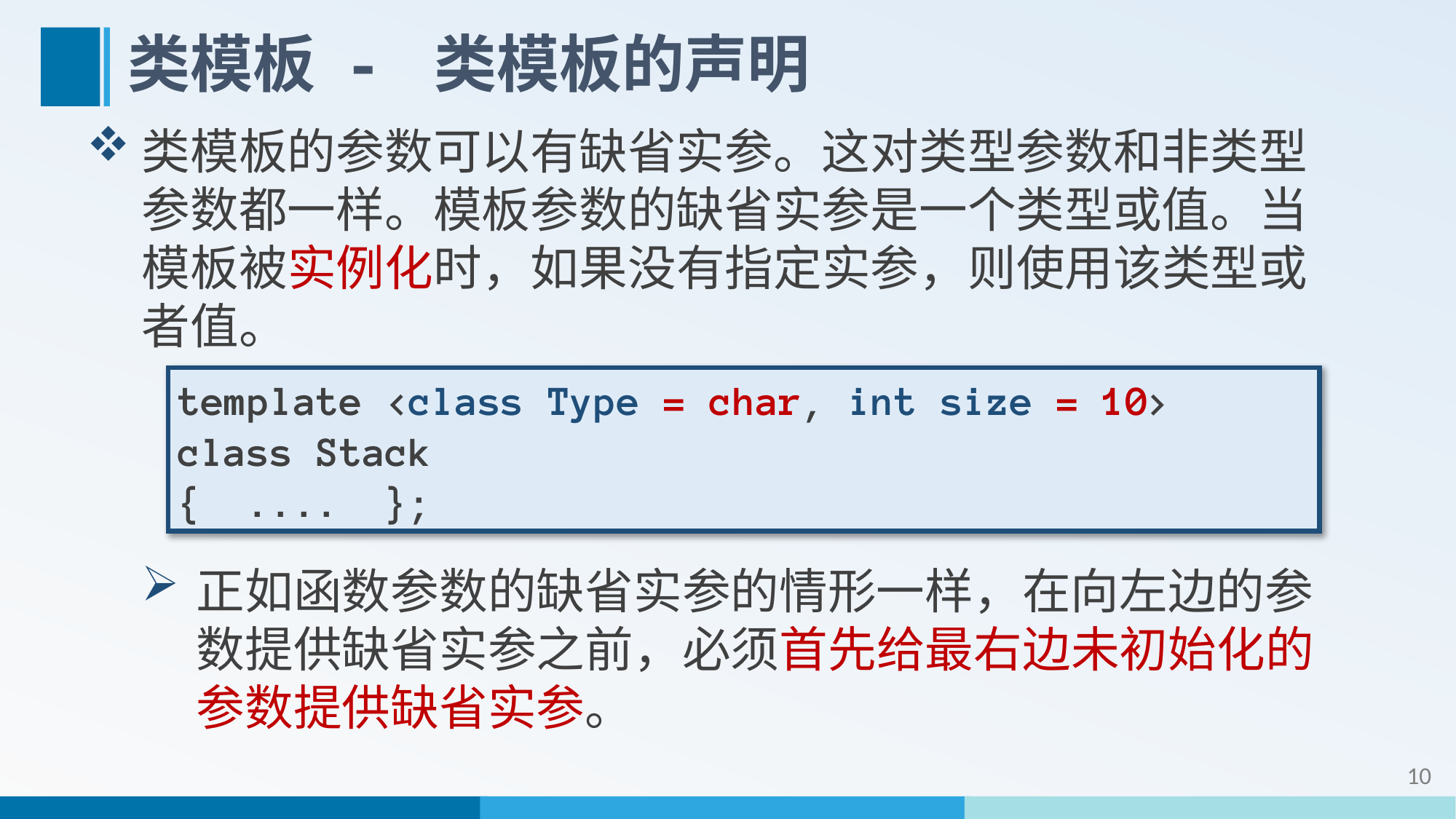

# 类模板 - 类模板的声明
类模板的参数可以有缺省实参。这对类型参数和非类型参数都一样。模板参数的缺省实参是一个类型或值。当模板被实例化时，如果没有指定实参，则使用该类型或者值。
template <class Type = char, int size = 10>
class Stack
{  ....  };
正如函数参数的缺省实参的情形一样，在向左边的参数提供缺省实参之前，必须首先给最右边未初始化的参数提供缺省实参。